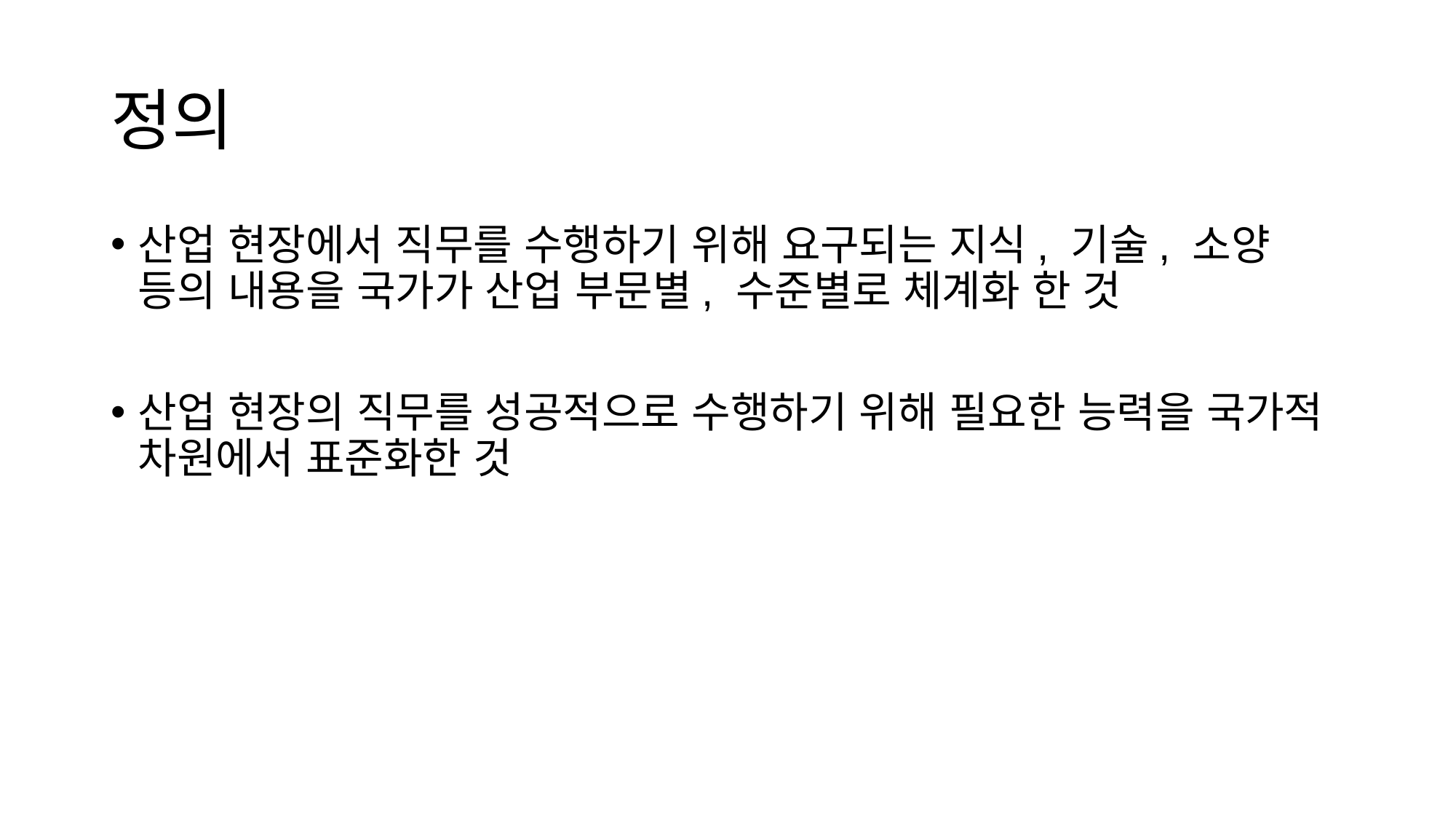

# 정의
산업 현장에서 직무를 수행하기 위해 요구되는 지식, 기술, 소양 등의 내용을 국가가 산업 부문별, 수준별로 체계화 한 것

산업 현장의 직무를 성공적으로 수행하기 위해 필요한 능력을 국가적 차원에서 표준화한 것